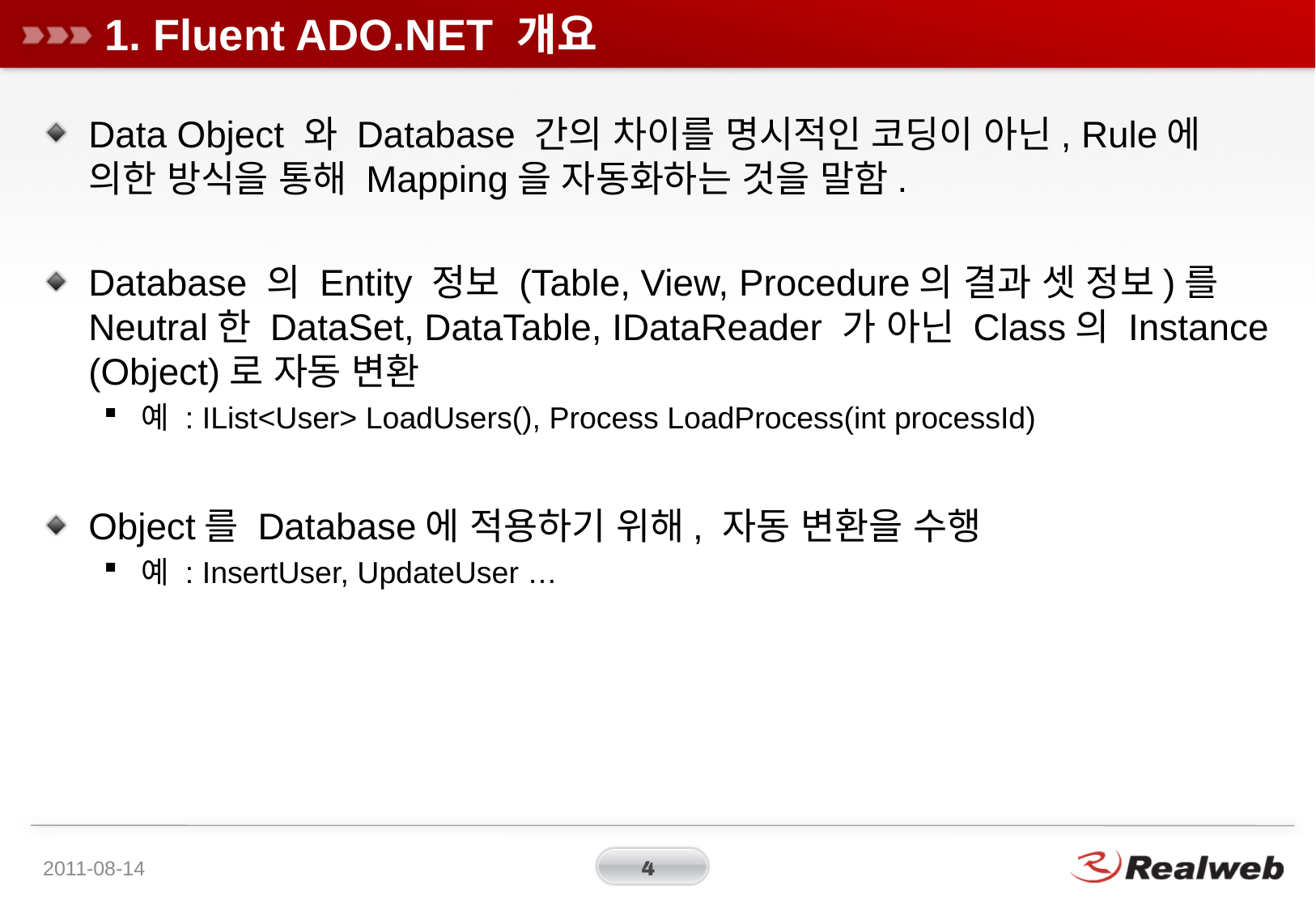

# 1. Fluent ADO.NET 개요
Data Object 와 Database 간의 차이를 명시적인 코딩이 아닌, Rule에 의한 방식을 통해 Mapping을 자동화하는 것을 말함.

Database 의 Entity 정보 (Table, View, Procedure의 결과 셋 정보)를 Neutral한 DataSet, DataTable, IDataReader 가 아닌 Class의 Instance (Object)로 자동 변환
예 : IList<User> LoadUsers(), Process LoadProcess(int processId)

Object를 Database에 적용하기 위해, 자동 변환을 수행
예 : InsertUser, UpdateUser …
2011-08-14
4